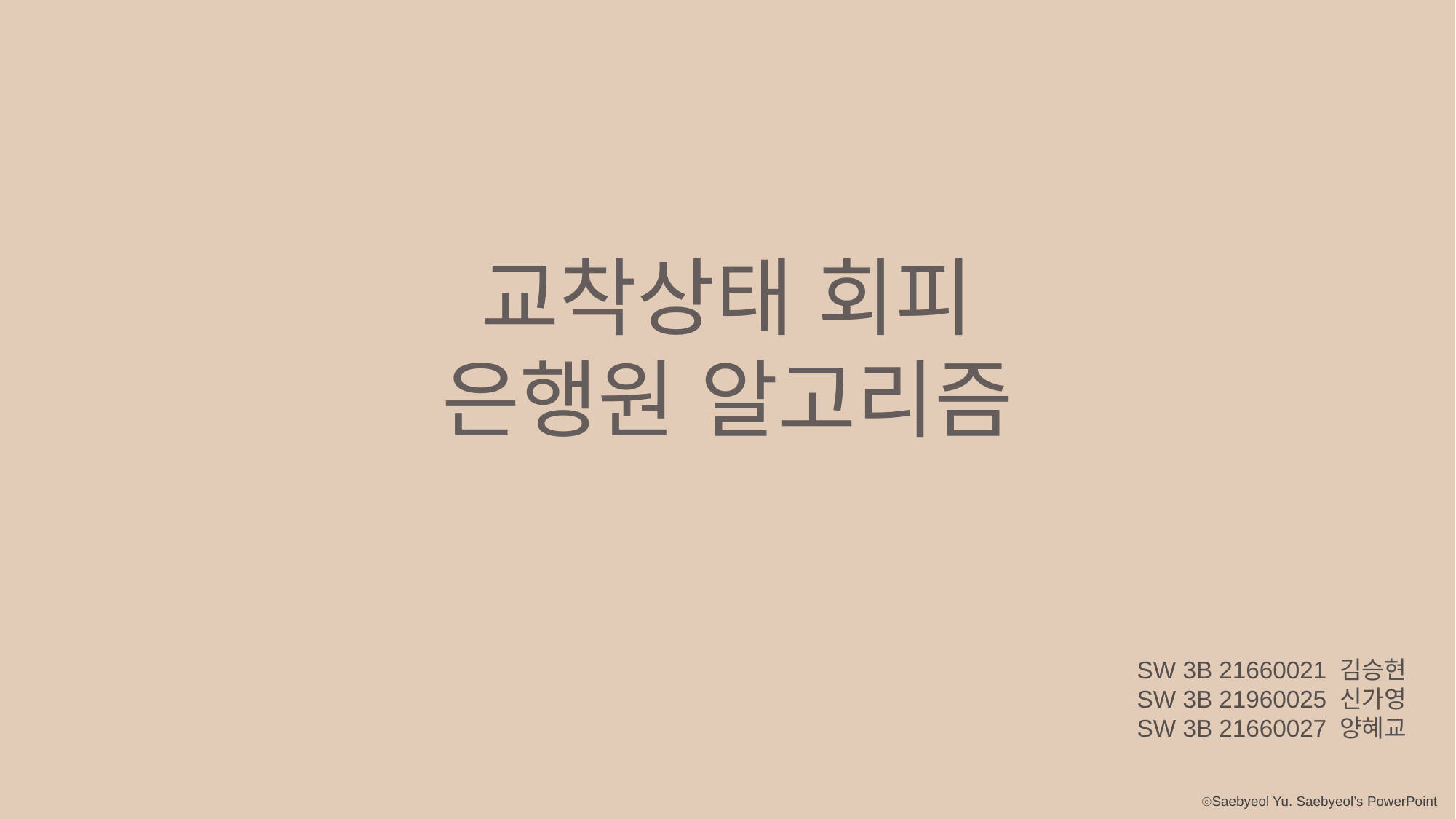

교착상태 회피
은행원 알고리즘
SW 3B 21660021 김승현
SW 3B 21960025 신가영
SW 3B 21660027 양혜교